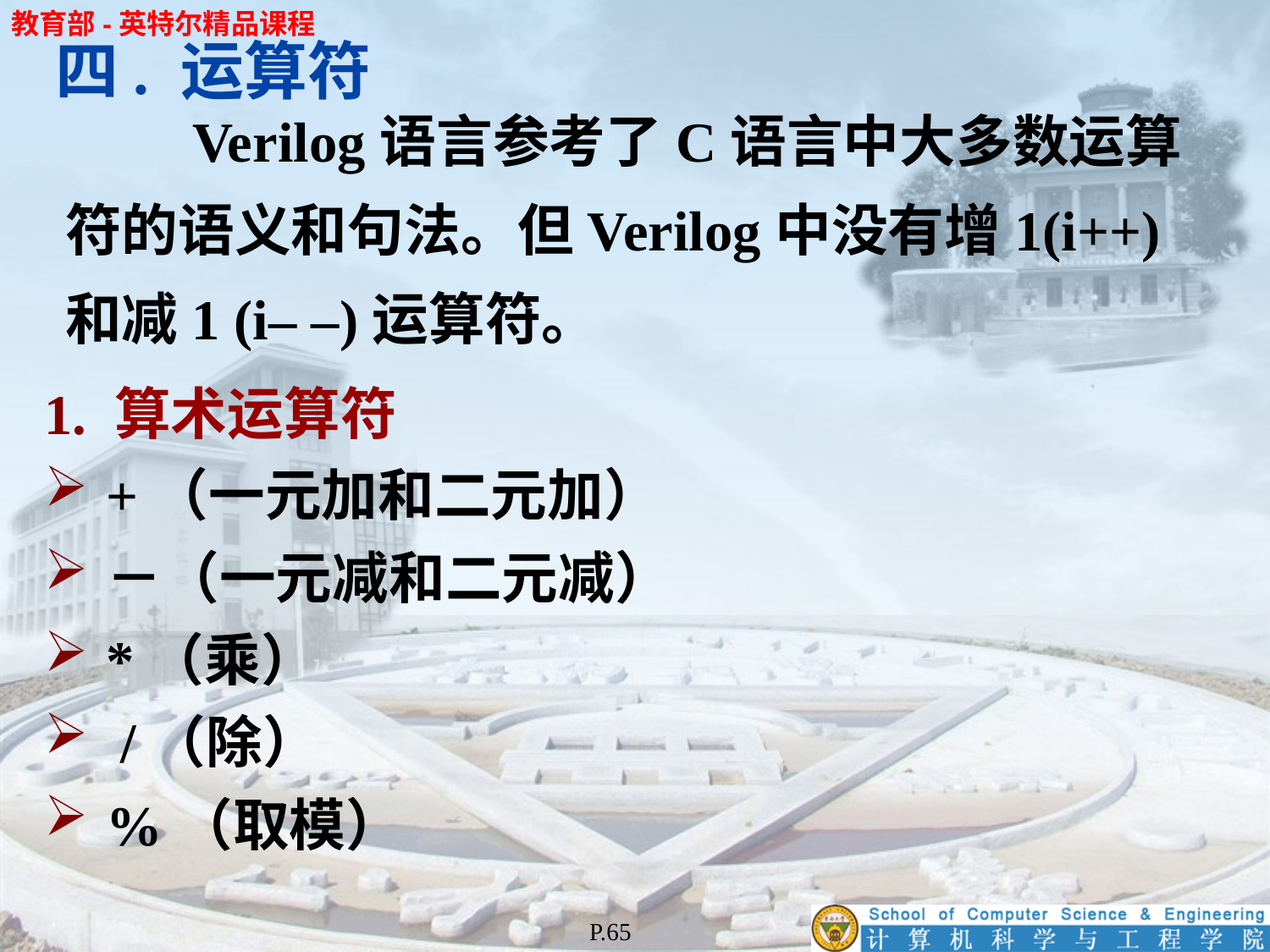

四. 运算符
	Verilog语言参考了C语言中大多数运算
符的语义和句法。但Verilog中没有增1(i++)
和减1 (i– –)运算符。
1. 算术运算符
+（一元加和二元加）
－（一元减和二元减）
*（乘）
 /（除）
%（取模）
P.65